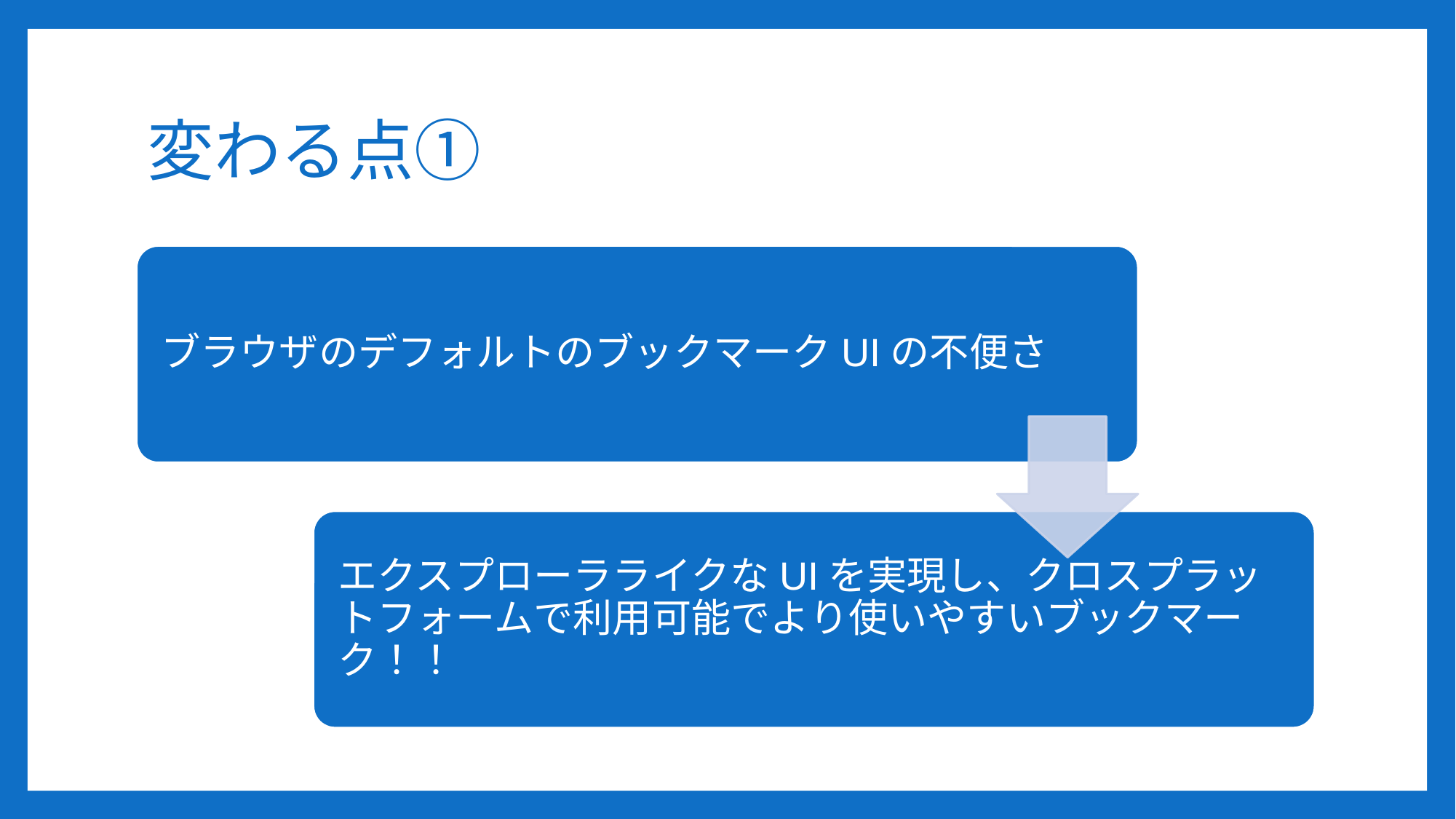

# 変わる点①
ブラウザのデフォルトのブックマークUIの不便さ
エクスプローラライクなUIを実現し、クロスプラットフォームで利用可能でより使いやすいブックマーク！！